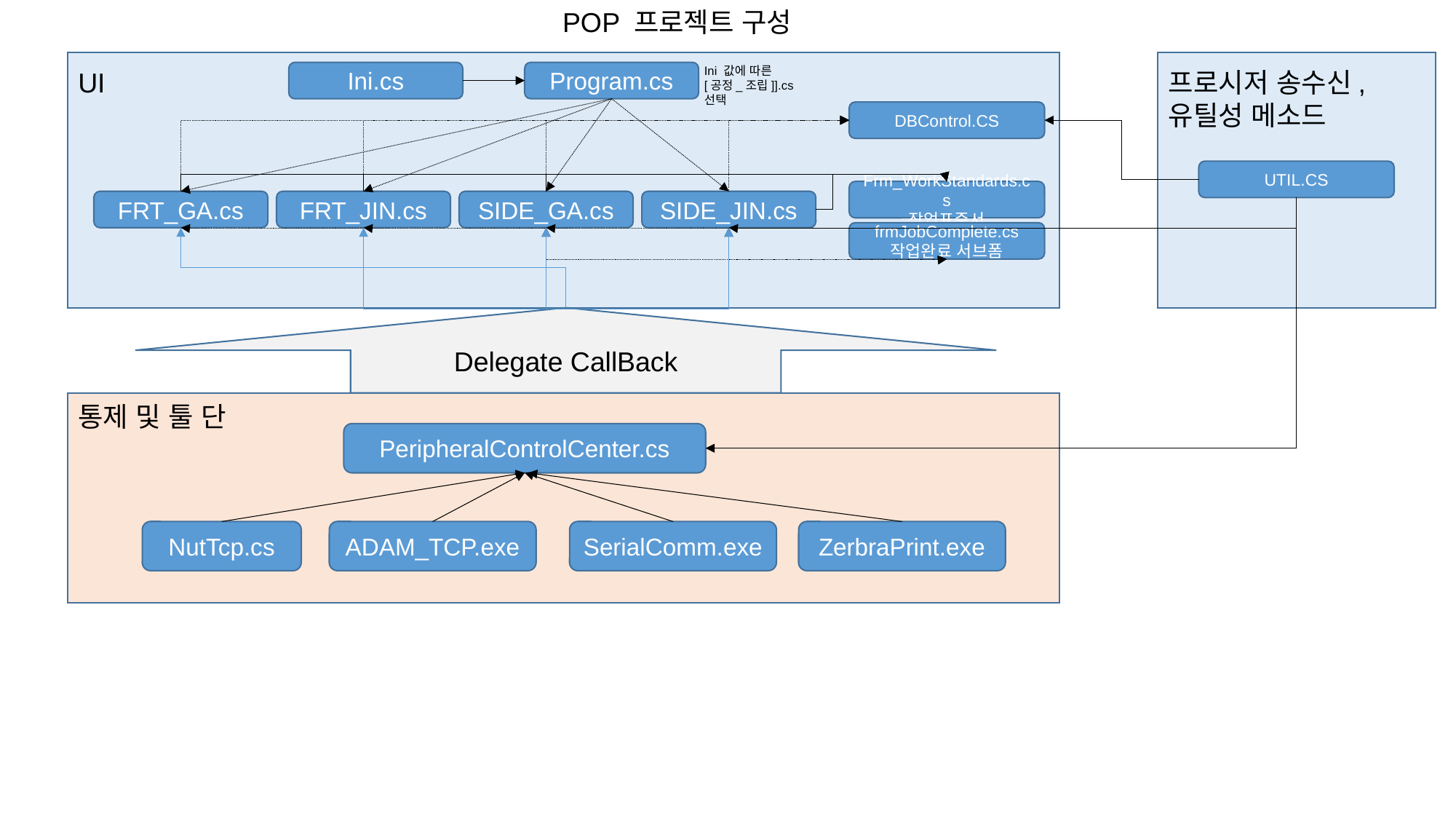

POP 프로젝트 구성
UI

프로시저 송수신,
유틸성 메소드

Ini 값에 따른
[공정_조립]].cs 선택
Ini.cs
Program.cs
DBControl.CS
UTIL.CS
Frm_WorkStandards.cs
작업표준서
FRT_GA.cs
FRT_JIN.cs
SIDE_GA.cs
SIDE_JIN.cs
frmJobComplete.cs
작업완료 서브폼
Delegate CallBack
통제 및 툴 단

PeripheralControlCenter.cs
NutTcp.cs
ADAM_TCP.exe
SerialComm.exe
ZerbraPrint.exe